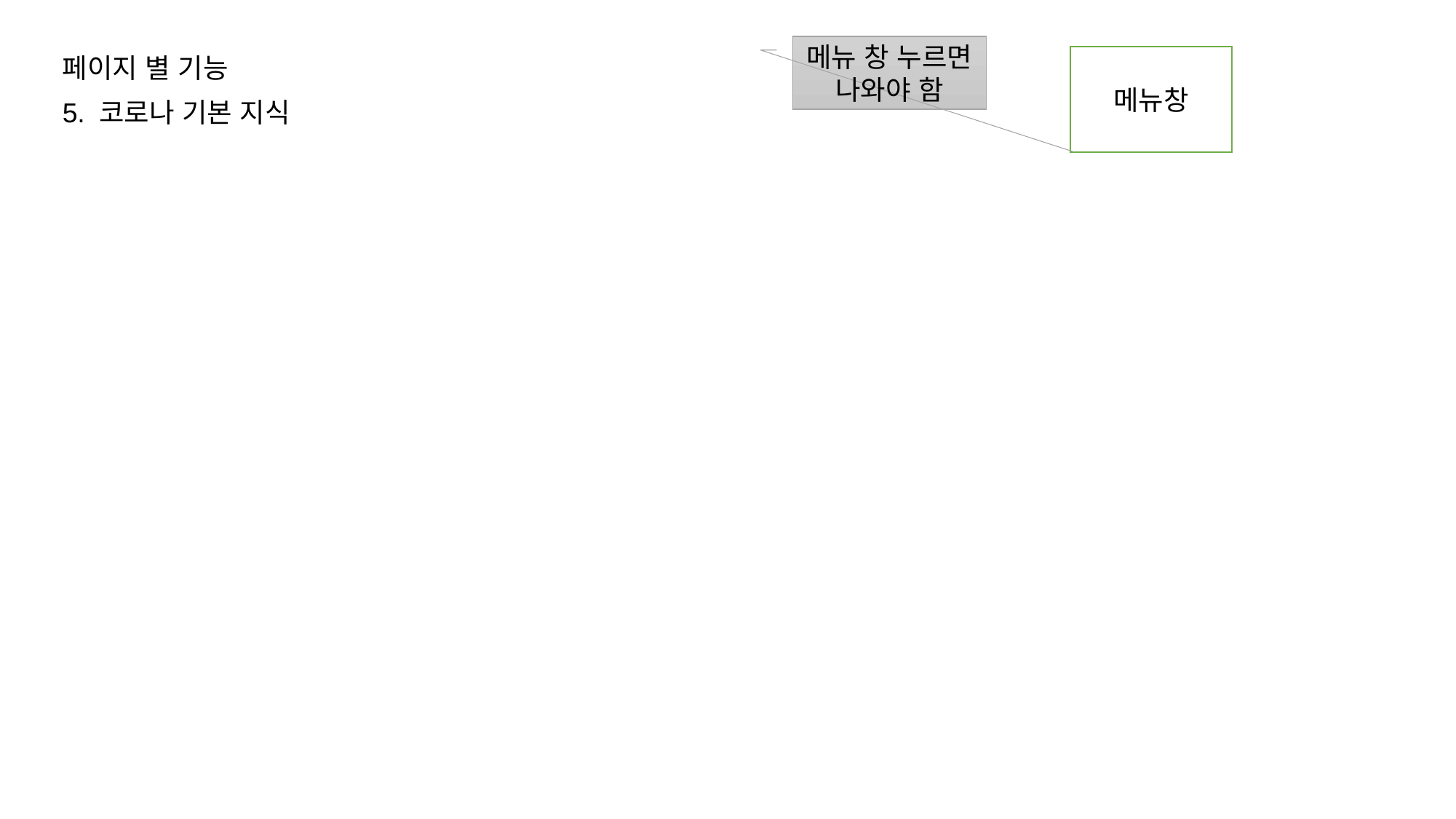

메뉴 창 누르면 나와야 함
페이지 별 기능
메뉴창
5. 코로나 기본 지식